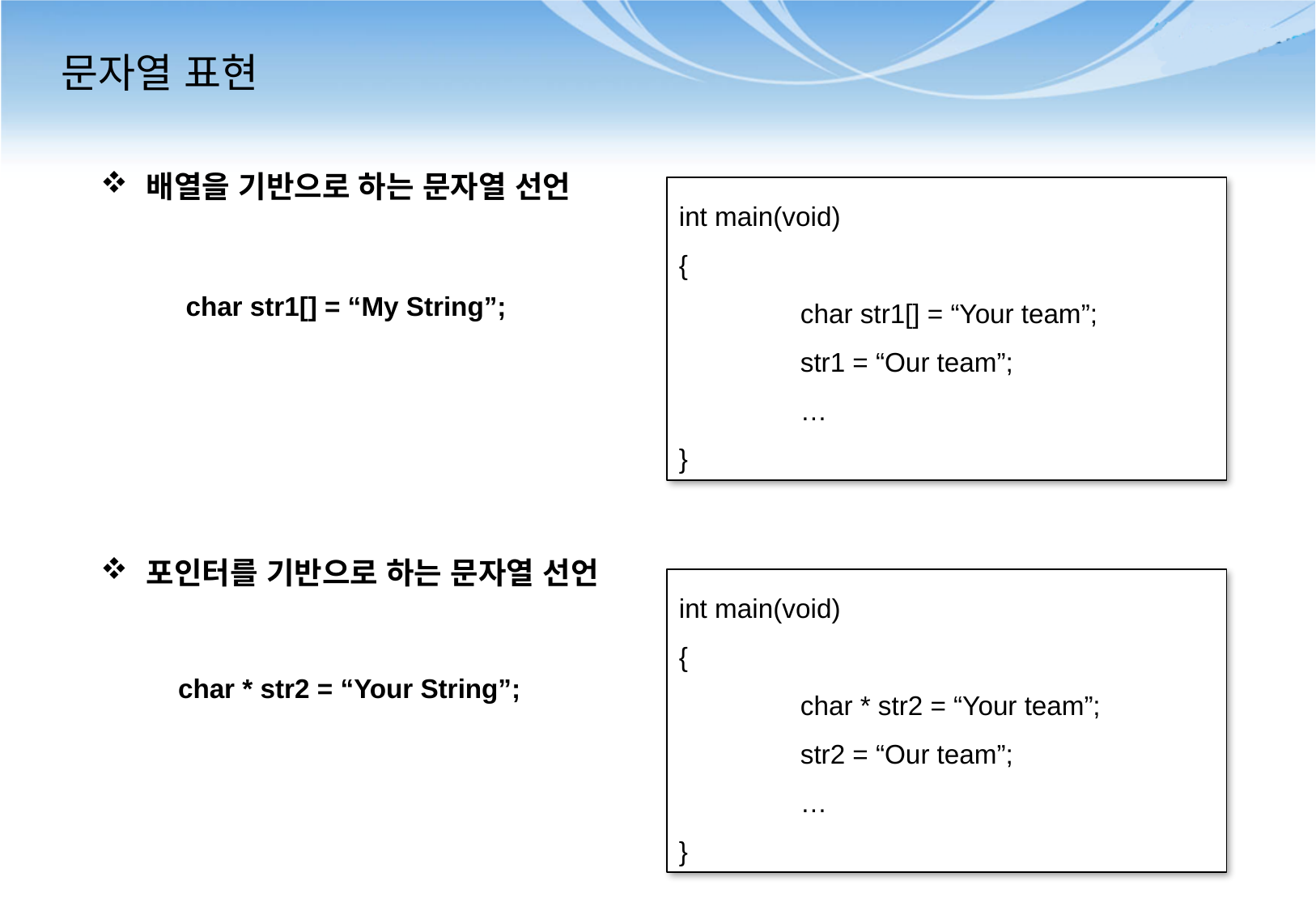

# 문자열 표현
배열을 기반으로 하는 문자열 선언

     char str1[] = “My String”;

포인터를 기반으로 하는 문자열 선언

    char * str2 = “Your String”;

int main(void)
{
	char str1[] = “Your team”;
	str1 = “Our team”;
	…
}
int main(void)
{
	char * str2 = “Your team”;
	str2 = “Our team”;
	…
}